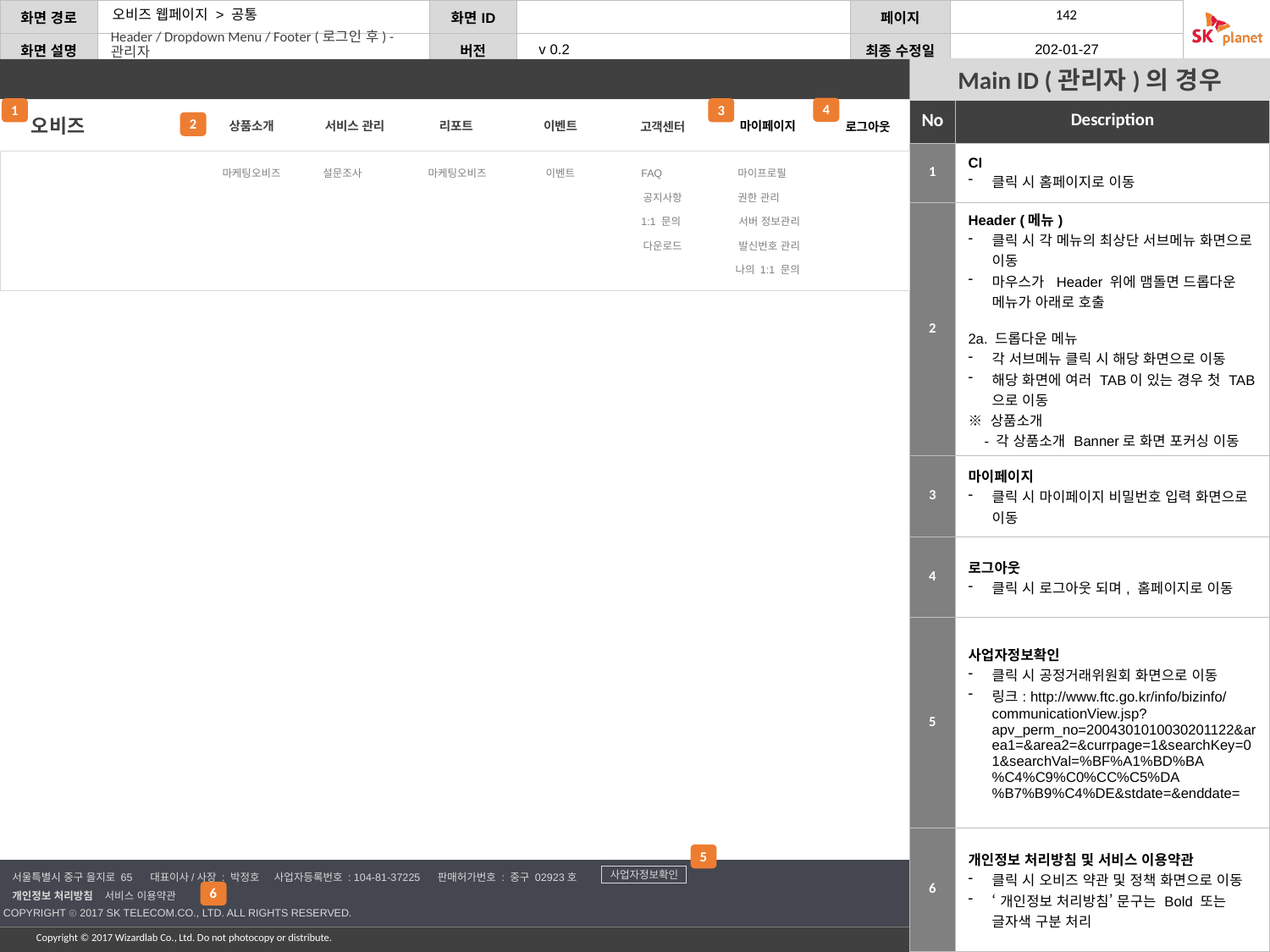

Header / Dropdown Menu / Footer (로그인 후) - 관리자
Main ID (관리자)의 경우

4

1

3

오비즈
상품소개
서비스 관리
리포트
이벤트
마이페이지
고객센터
로그아웃

2
| 1 | CI 클릭 시 홈페이지로 이동 |
| --- | --- |
| 2 | Header (메뉴) 클릭 시 각 메뉴의 최상단 서브메뉴 화면으로 이동 마우스가 Header 위에 맴돌면 드롭다운 메뉴가 아래로 호출 2a. 드롭다운 메뉴 각 서브메뉴 클릭 시 해당 화면으로 이동 해당 화면에 여러 TAB이 있는 경우 첫 TAB으로 이동 ※ 상품소개 - 각 상품소개 Banner로 화면 포커싱 이동 |
| 3 | 마이페이지 클릭 시 마이페이지 비밀번호 입력 화면으로 이동 |
| 4 | 로그아웃 클릭 시 로그아웃 되며, 홈페이지로 이동 |
| 5 | 사업자정보확인 클릭 시 공정거래위원회 화면으로 이동 링크: http://www.ftc.go.kr/info/bizinfo/communicationView.jsp?apv\_perm\_no=2004301010030201122&area1=&area2=&currpage=1&searchKey=01&searchVal=%BF%A1%BD%BA%C4%C9%C0%CC%C5%DA%B7%B9%C4%DE&stdate=&enddate= |
| 6 | 개인정보 처리방침 및 서비스 이용약관 클릭 시 오비즈 약관 및 정책 화면으로 이동 ‘개인정보 처리방침’ 문구는 Bold 또는 글자색 구분 처리 |

마케팅오비즈
설문조사
마케팅오비즈
이벤트
FAQ
공지사항
1:1 문의
다운로드
마이프로필
권한 관리
서버 정보관리
발신번호 관리
나의 1:1 문의
2a

5
서울특별시 중구 을지로 65     대표이사/사장 : 박정호     사업자등록번호 : 104-81-37225     판매허가번호 : 중구 02923호
개인정보 처리방침    서비스 이용약관

COPYRIGHT ⓒ 2017 SK TELECOM.CO., LTD. ALL RIGHTS RESERVED.
사업자정보확인

6